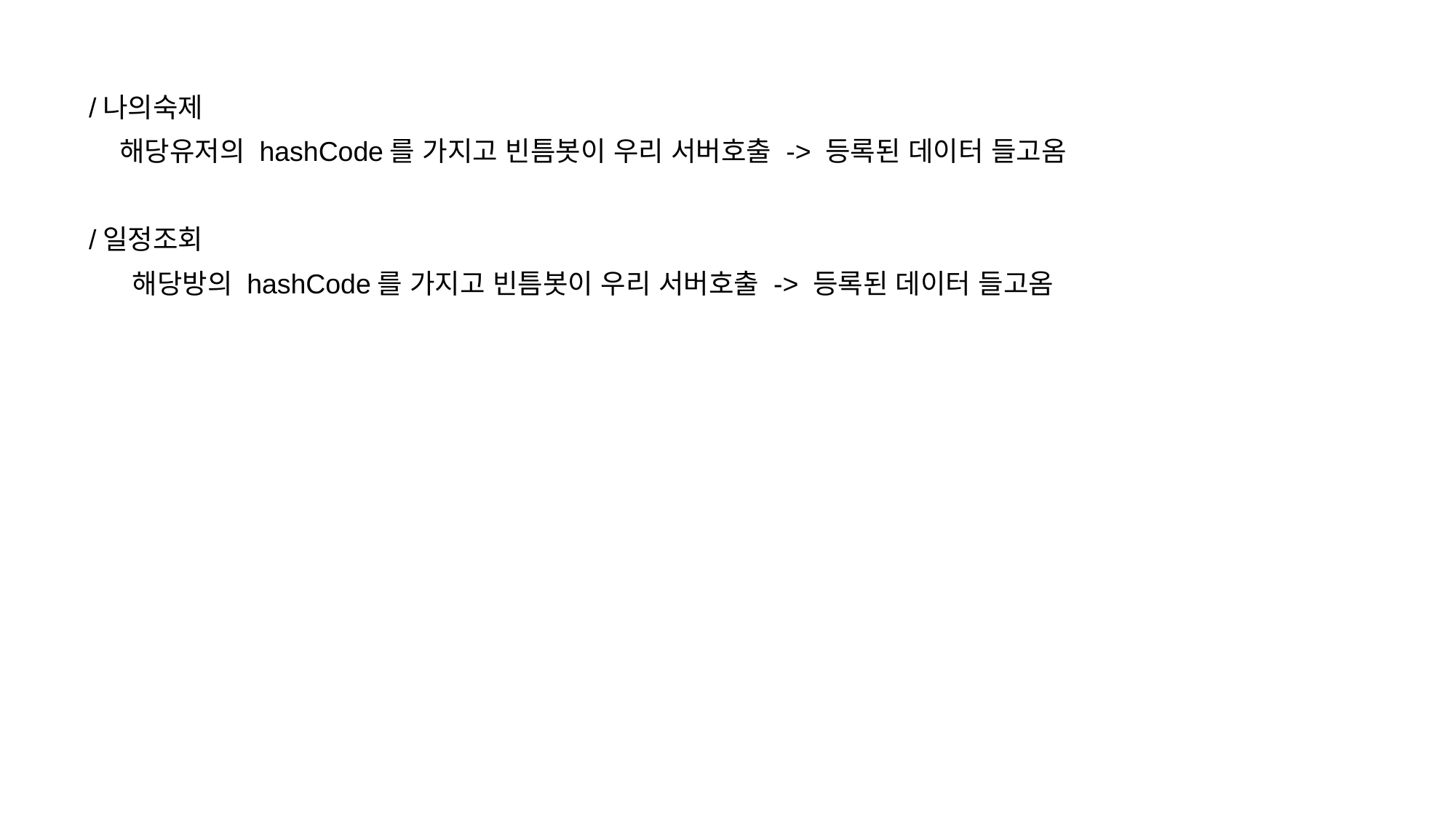

/나의숙제
해당유저의 hashCode를 가지고 빈틈봇이 우리 서버호출 -> 등록된 데이터 들고옴
/일정조회
해당방의 hashCode를 가지고 빈틈봇이 우리 서버호출 -> 등록된 데이터 들고옴